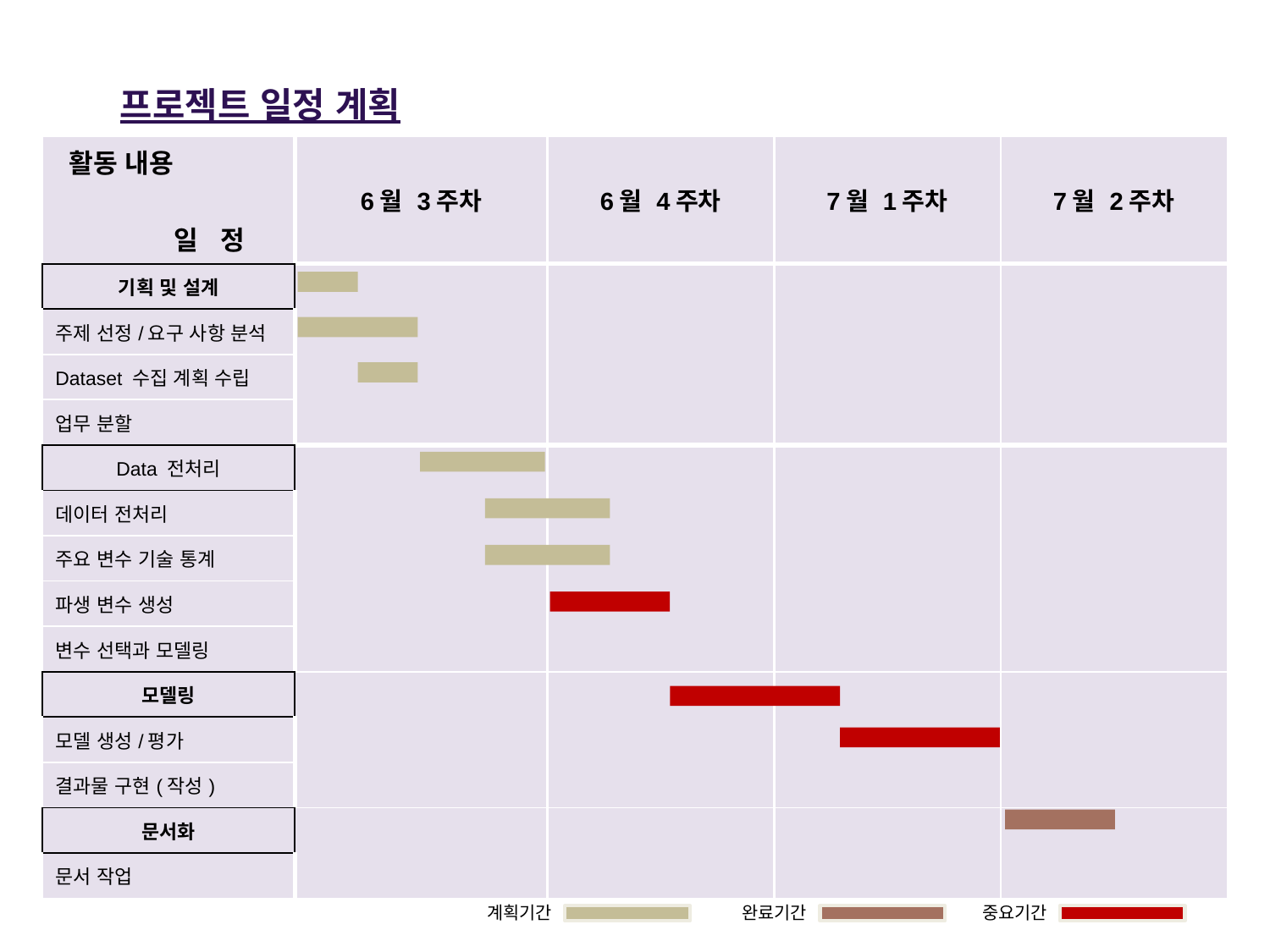

프로젝트 일정 계획
| 활동 내용 일 정 | 6월 3주차 | 6월 4주차 | 7월 1주차 | 7월 2주차 |
| --- | --- | --- | --- | --- |
| 기획 및 설계 |  |  |  |  |
| 주제 선정/요구 사항 분석 |  |  |  |  |
| Dataset 수집 계획 수립 |  |  |  |  |
| 업무 분할 |  |  |  |  |
| Data 전처리 |  |  |  |  |
| 데이터 전처리 |  |  |  |  |
| 주요 변수 기술 통계 |  |  |  |  |
| 파생 변수 생성 |  |  |  |  |
| 변수 선택과 모델링 |  |  |  |  |
| 모델링 |  |  |  |  |
| 모델 생성/평가 |  |  |  |  |
| 결과물 구현(작성) |  |  |  |  |
| 문서화 |  |  |  |  |
| 문서 작업 |  |  |  |  |

계획기간
완료기간
중요기간